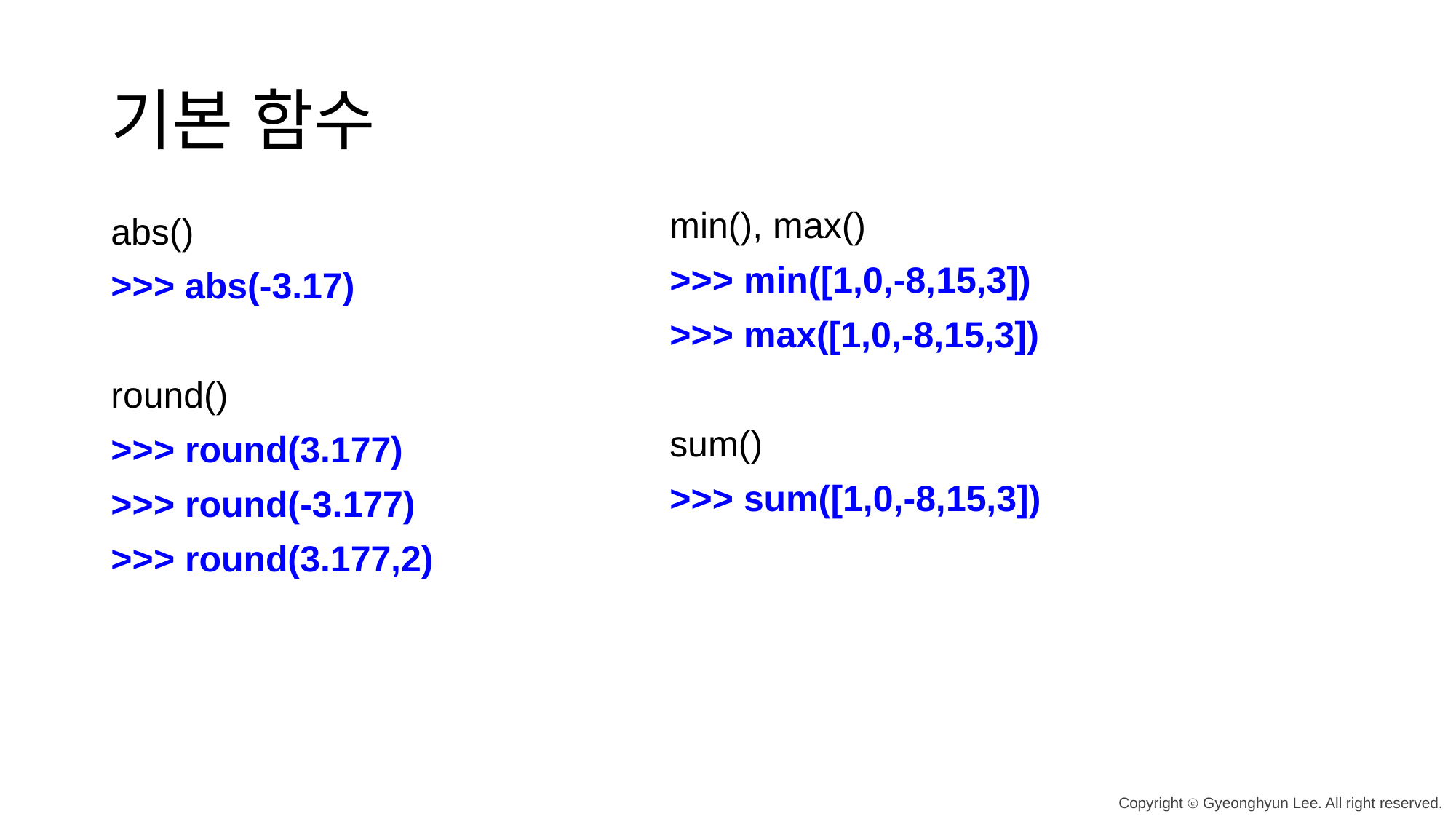

# 기본 함수

abs()
>>> abs(-3.17)

round()
>>> round(3.177)
>>> round(-3.177)
>>> round(3.177,2)
min(), max()
>>> min([1,0,-8,15,3])
>>> max([1,0,-8,15,3])

sum()
>>> sum([1,0,-8,15,3])